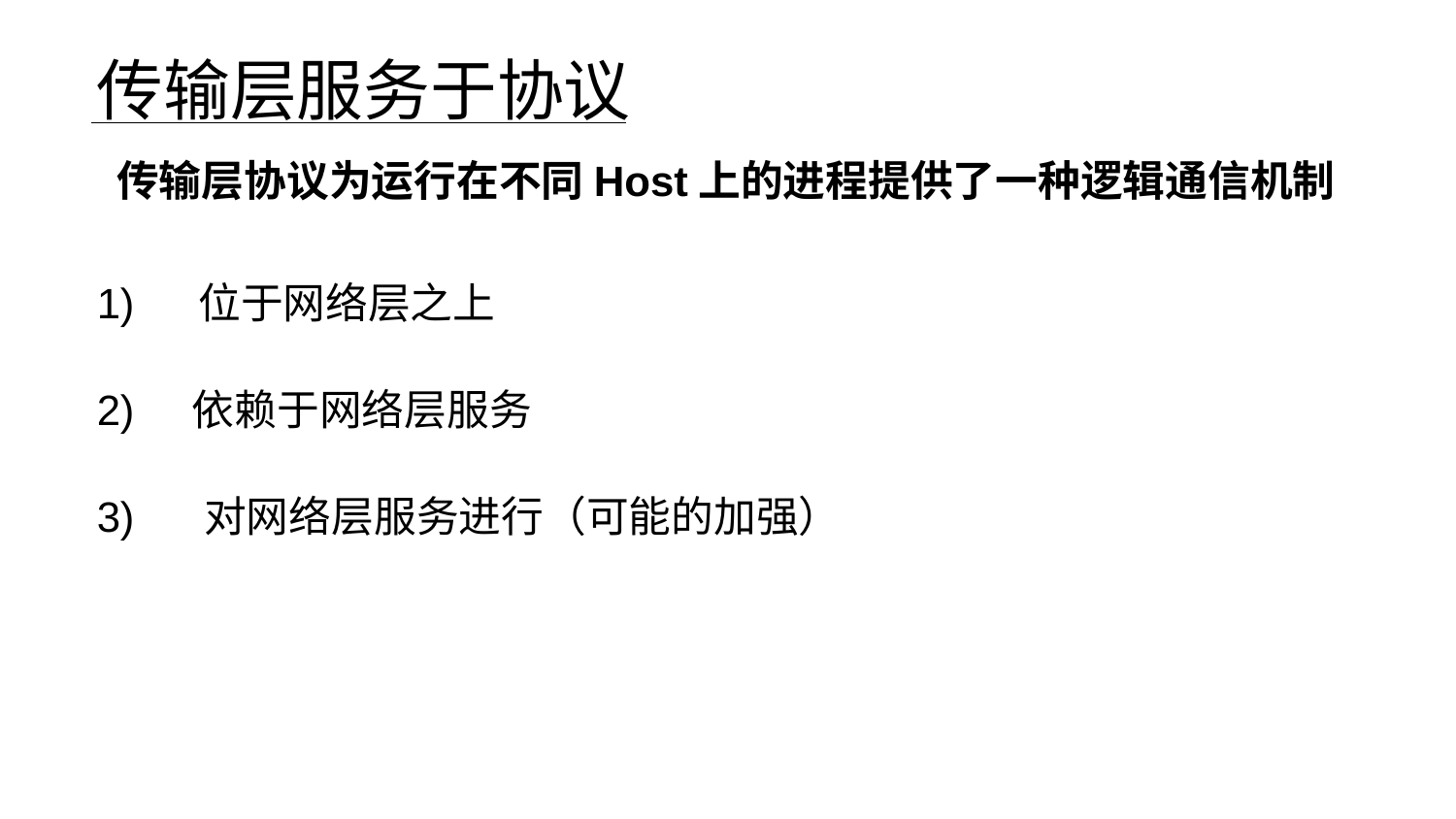

# 传输层服务于协议
 传输层协议为运行在不同Host上的进程提供了一种逻辑通信机制

 位于网络层之上
2)    依赖于网络层服务
3)     对网络层服务进行（可能的加强）